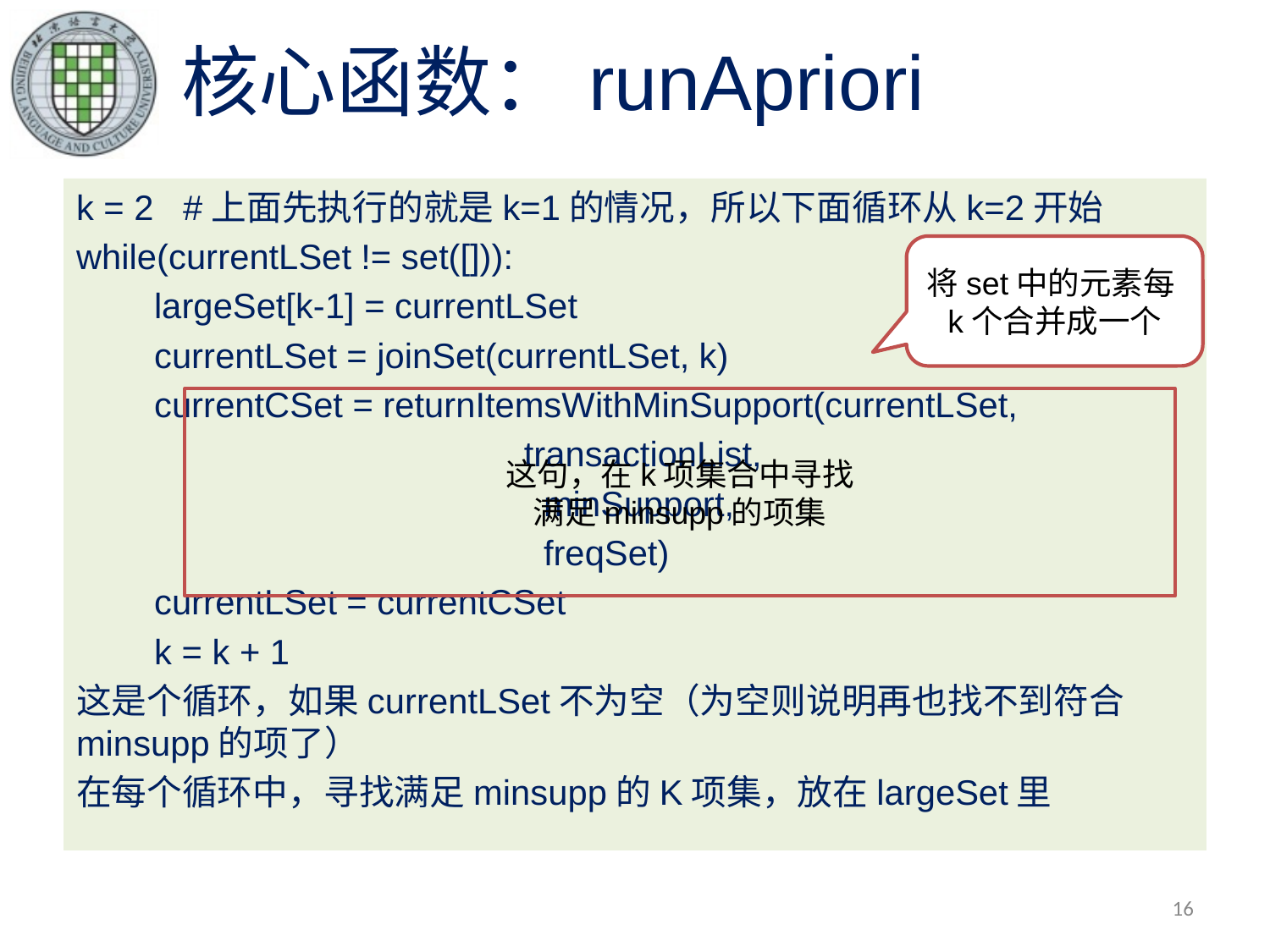

# 核心函数：runApriori
k = 2   #上面先执行的就是k=1的情况，所以下面循环从k=2开始
while(currentLSet != set([])):
        largeSet[k-1] = currentLSet
        currentLSet = joinSet(currentLSet, k)
        currentCSet = returnItemsWithMinSupport(currentLSet,
                                              transactionList,
                                                minSupport,
                                                freqSet)
        currentLSet = currentCSet
        k = k + 1
这是个循环，如果currentLSet不为空（为空则说明再也找不到符合minsupp的项了）
在每个循环中，寻找满足minsupp的K项集，放在largeSet里

将set中的元素每k个合并成一个
这句，在k项集合中寻找
满足minsupp的项集
16